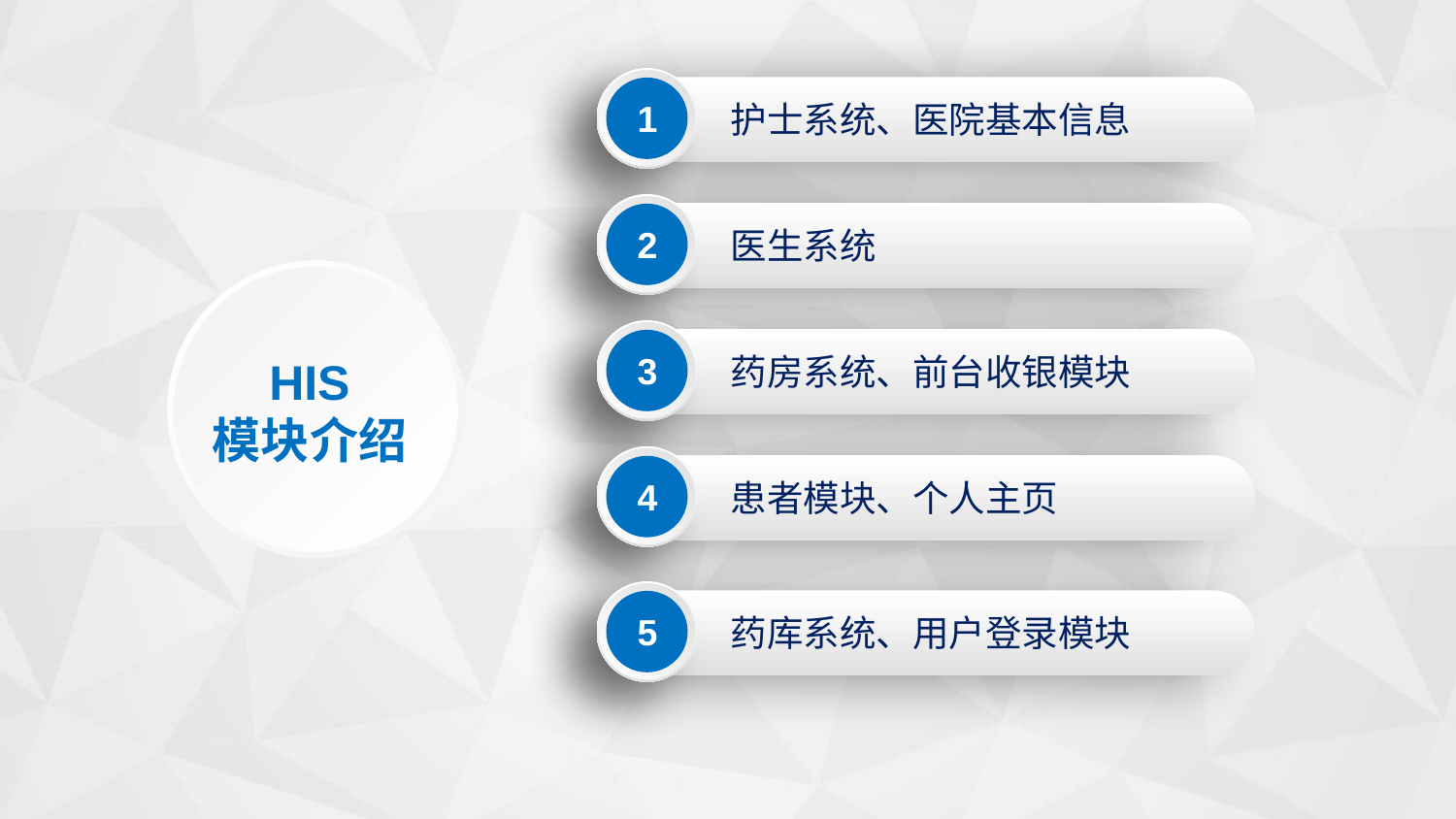

1
护士系统、医院基本信息

2
医生系统

HIS
模块介绍

3
药房系统、前台收银模块

4
患者模块、个人主页

5
药库系统、用户登录模块